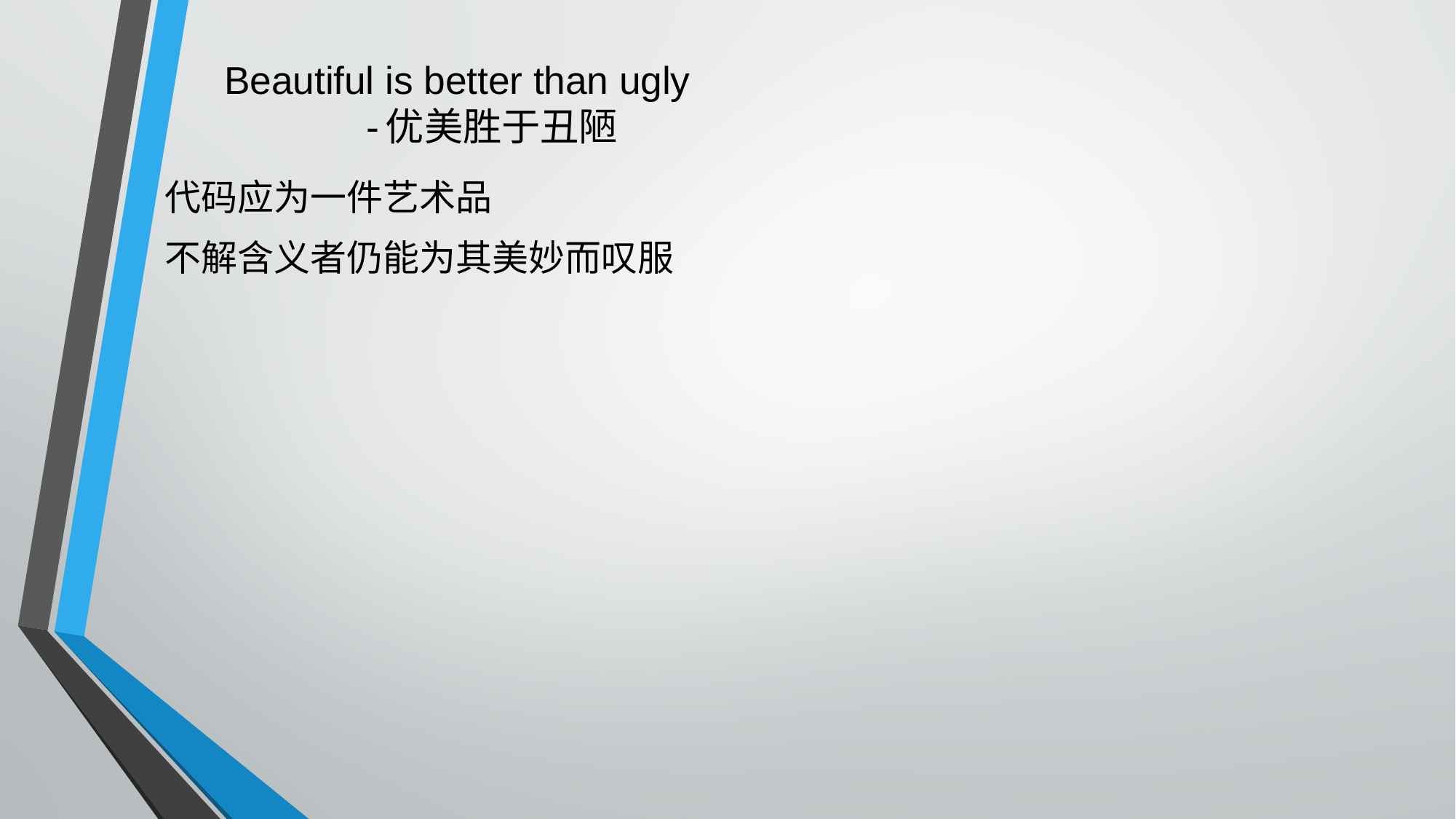

Beautiful is better than ugly
							-优美胜于丑陋
代码应为一件艺术品
不解含义者仍能为其美妙而叹服